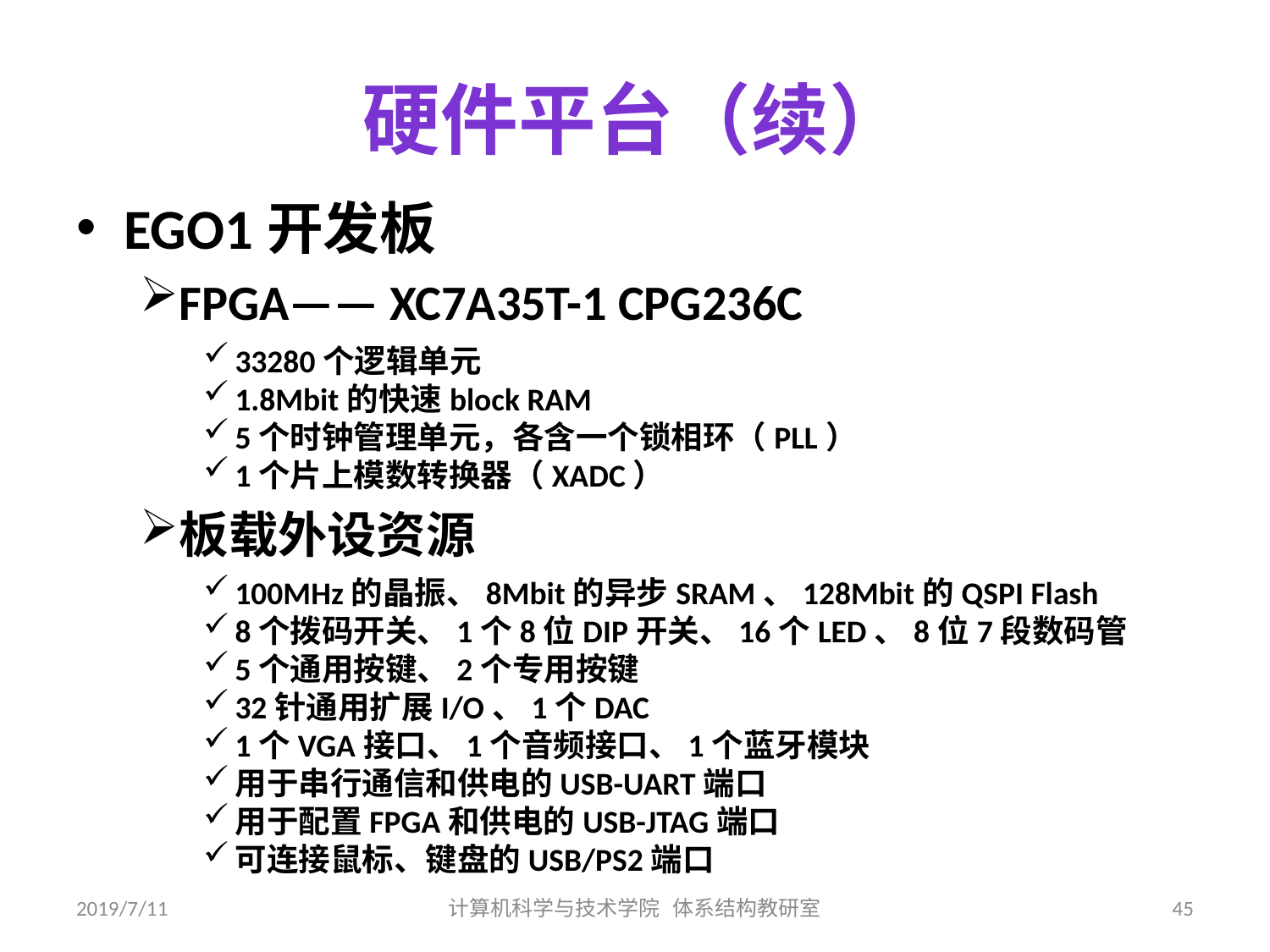

# 硬件平台（续）
EGO1开发板
FPGA—— XC7A35T-1 CPG236C
33280个逻辑单元
1.8Mbit的快速block RAM
5个时钟管理单元，各含一个锁相环（PLL）
1个片上模数转换器（XADC）
板载外设资源
100MHz的晶振、8Mbit的异步SRAM、128Mbit的QSPI Flash
8个拨码开关、1个8位DIP开关、16个LED、8位7段数码管
5个通用按键、2个专用按键
32针通用扩展I/O、1个DAC
1个VGA接口、1个音频接口、1个蓝牙模块
用于串行通信和供电的USB-UART端口
用于配置FPGA和供电的USB-JTAG端口
可连接鼠标、键盘的USB/PS2端口

2019/7/11
计算机科学与技术学院  体系结构教研室
45